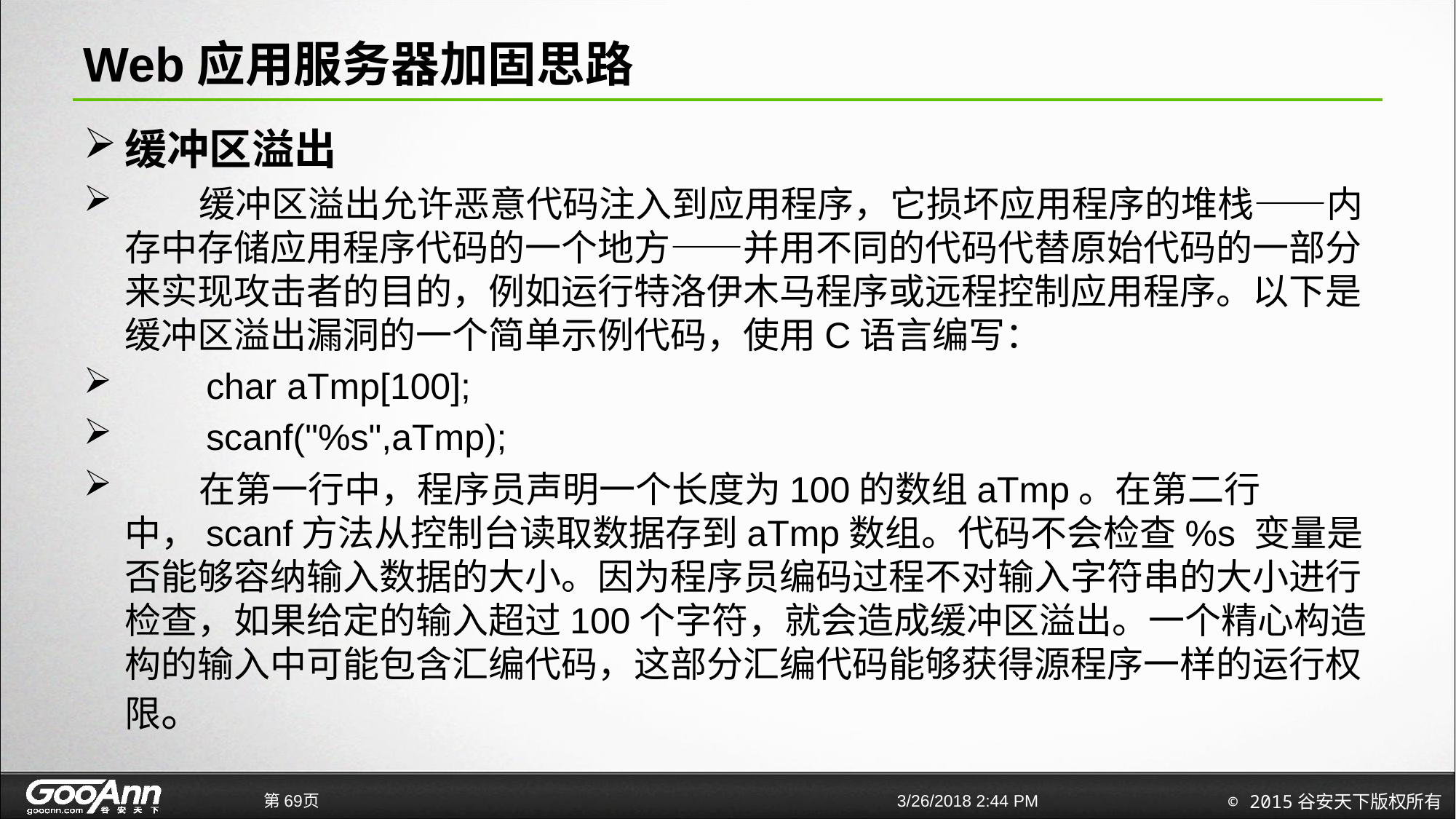

# Web应用服务器加固思路
缓冲区溢出
        缓冲区溢出允许恶意代码注入到应用程序，它损坏应用程序的堆栈——内存中存储应用程序代码的一个地方——并用不同的代码代替原始代码的一部分来实现攻击者的目的，例如运行特洛伊木马程序或远程控制应用程序。以下是缓冲区溢出漏洞的一个简单示例代码，使用C语言编写：
        char aTmp[100];
        scanf("%s",aTmp);
        在第一行中，程序员声明一个长度为100的数组aTmp。在第二行中，scanf方法从控制台读取数据存到aTmp数组。代码不会检查%s 变量是否能够容纳输入数据的大小。因为程序员编码过程不对输入字符串的大小进行检查，如果给定的输入超过100个字符，就会造成缓冲区溢出。一个精心构造构的输入中可能包含汇编代码，这部分汇编代码能够获得源程序一样的运行权限。